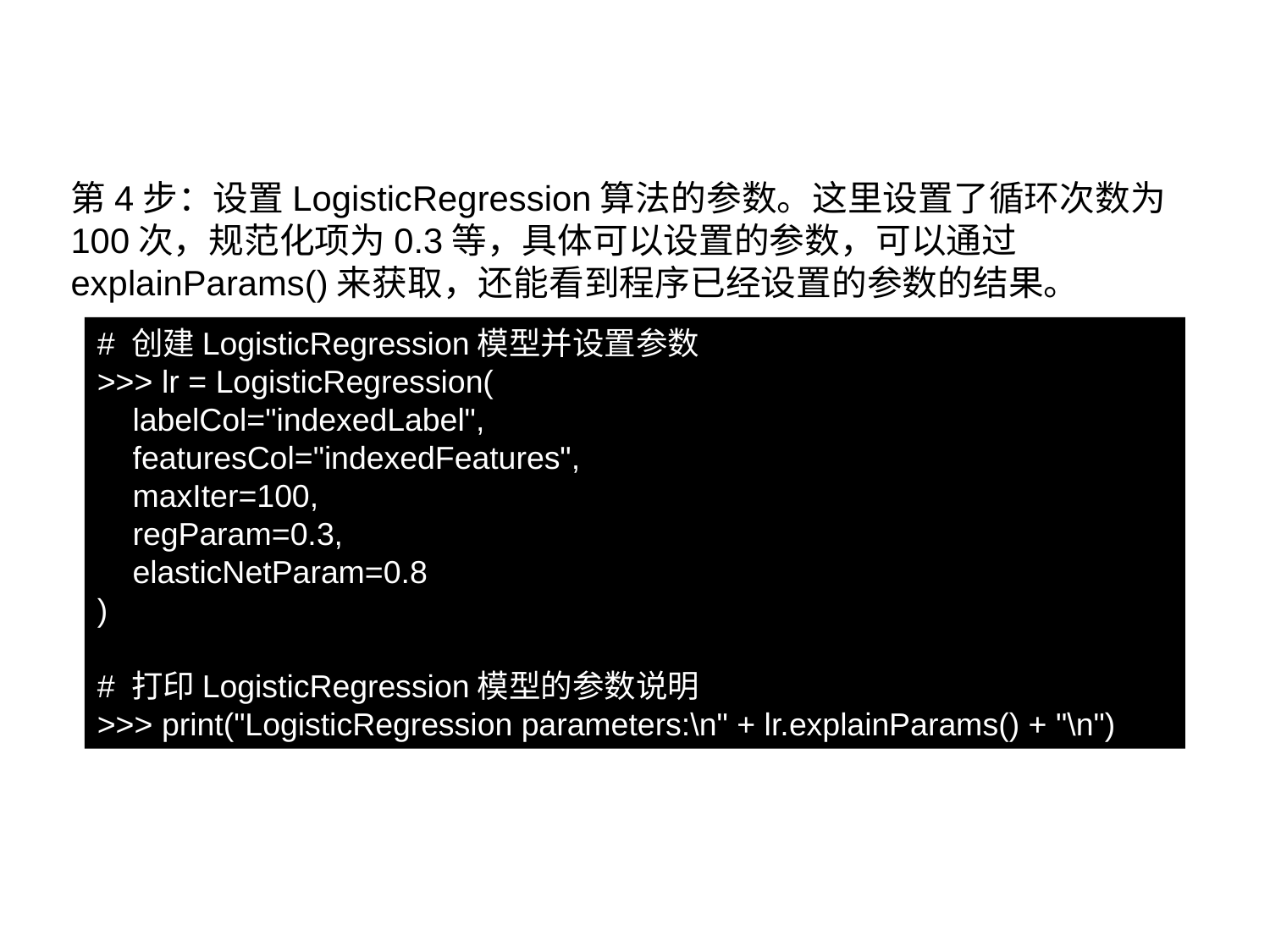

9.7.1 逻辑斯蒂回归分类算法
第4步：设置LogisticRegression算法的参数。这里设置了循环次数为100次，规范化项为0.3等，具体可以设置的参数，可以通过explainParams()来获取，还能看到程序已经设置的参数的结果。
# 创建LogisticRegression模型并设置参数
>>> lr = LogisticRegression(
    labelCol="indexedLabel",
    featuresCol="indexedFeatures",
    maxIter=100,
    regParam=0.3,
    elasticNetParam=0.8
)

# 打印LogisticRegression模型的参数说明
>>> print("LogisticRegression parameters:\n" + lr.explainParams() + "\n")